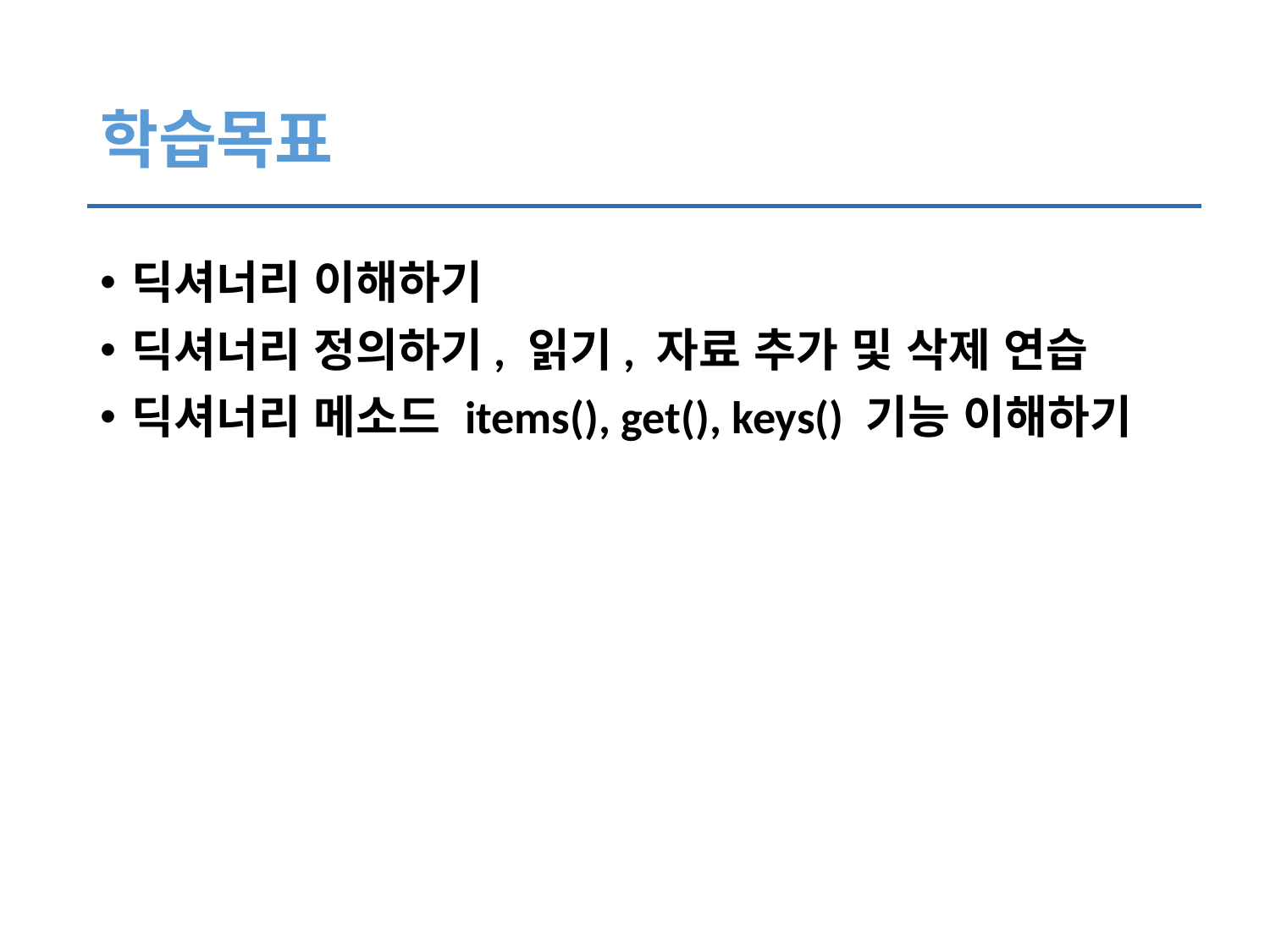

# 학습목표
딕셔너리 이해하기
딕셔너리 정의하기, 읽기, 자료 추가 및 삭제 연습
딕셔너리 메소드 items(), get(), keys() 기능 이해하기